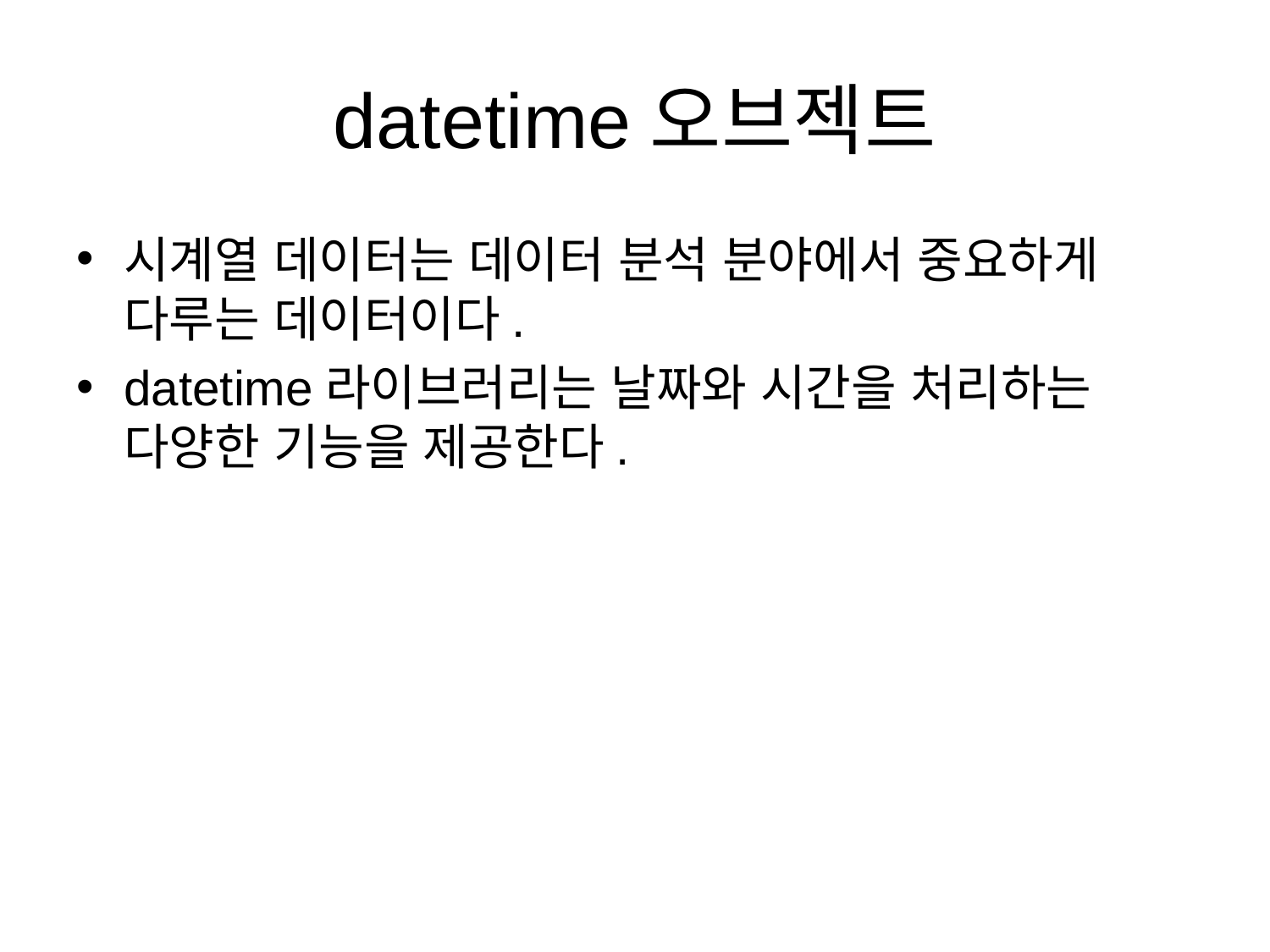

# datetime오브젝트
시계열 데이터는 데이터 분석 분야에서 중요하게 다루는 데이터이다.
datetime라이브러리는 날짜와 시간을 처리하는 다양한 기능을 제공한다.